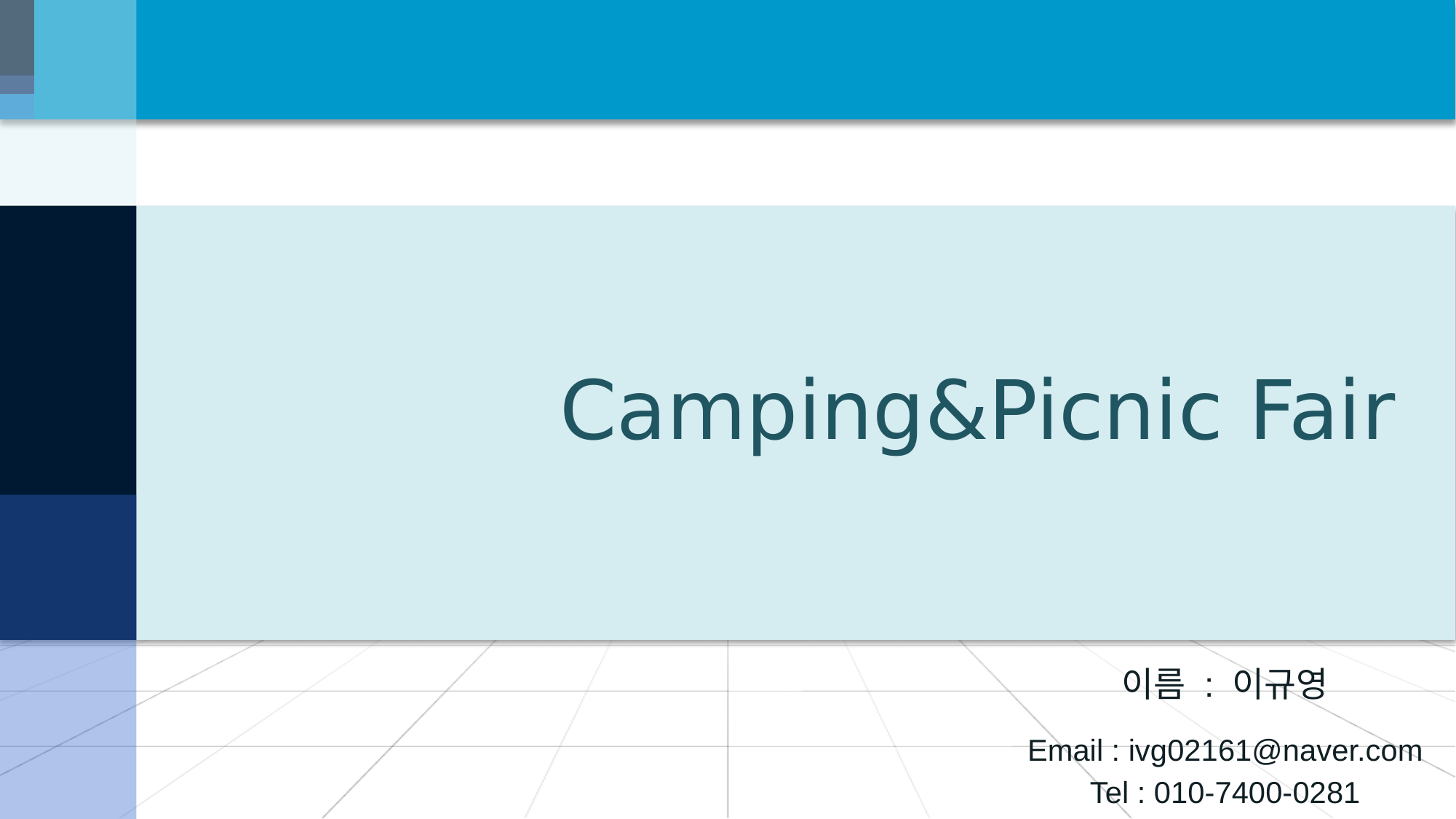

# Camping&Picnic Fair
이름 : 이규영
Email : ivg02161@naver.com
Tel : 010-7400-0281